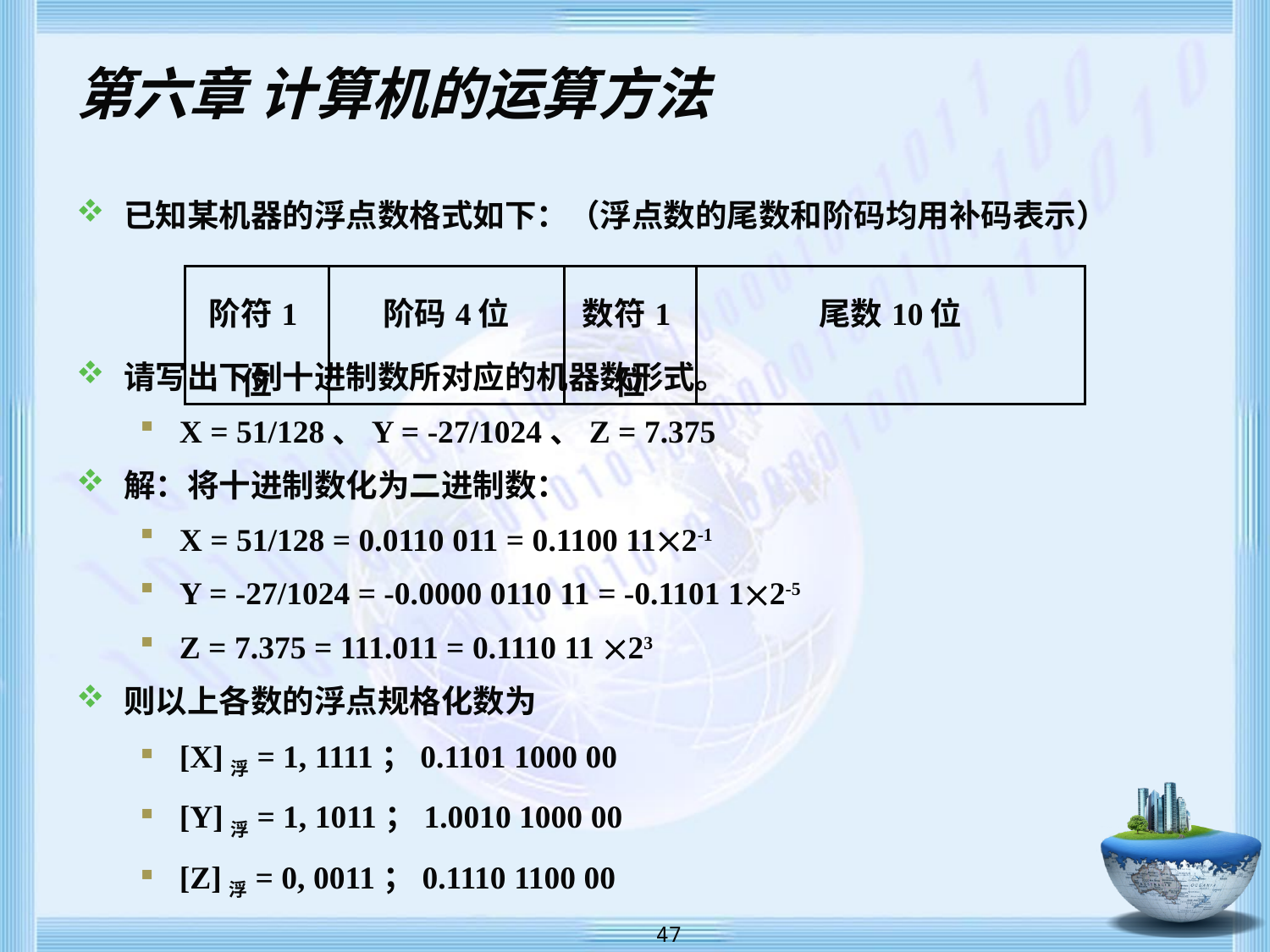

# 第六章 计算机的运算方法
已知某机器的浮点数格式如下：（浮点数的尾数和阶码均用补码表示）

请写出下列十进制数所对应的机器数形式。
X = 51/128、Y = -27/1024、Z = 7.375
解：将十进制数化为二进制数：
X = 51/128 = 0.0110 011 = 0.1100 11×2-1
Y = -27/1024 = -0.0000 0110 11 = -0.1101 1×2-5
Z = 7.375 = 111.011 = 0.1110 11 ×23
则以上各数的浮点规格化数为
[X]浮= 1, 1111；0.1101 1000 00
[Y]浮= 1, 1011；1.0010 1000 00
[Z]浮= 0, 0011；0.1110 1100 00

| 阶符1位 | 阶码4位 | 数符1位 | 尾数10位 |
| --- | --- | --- | --- |
    47